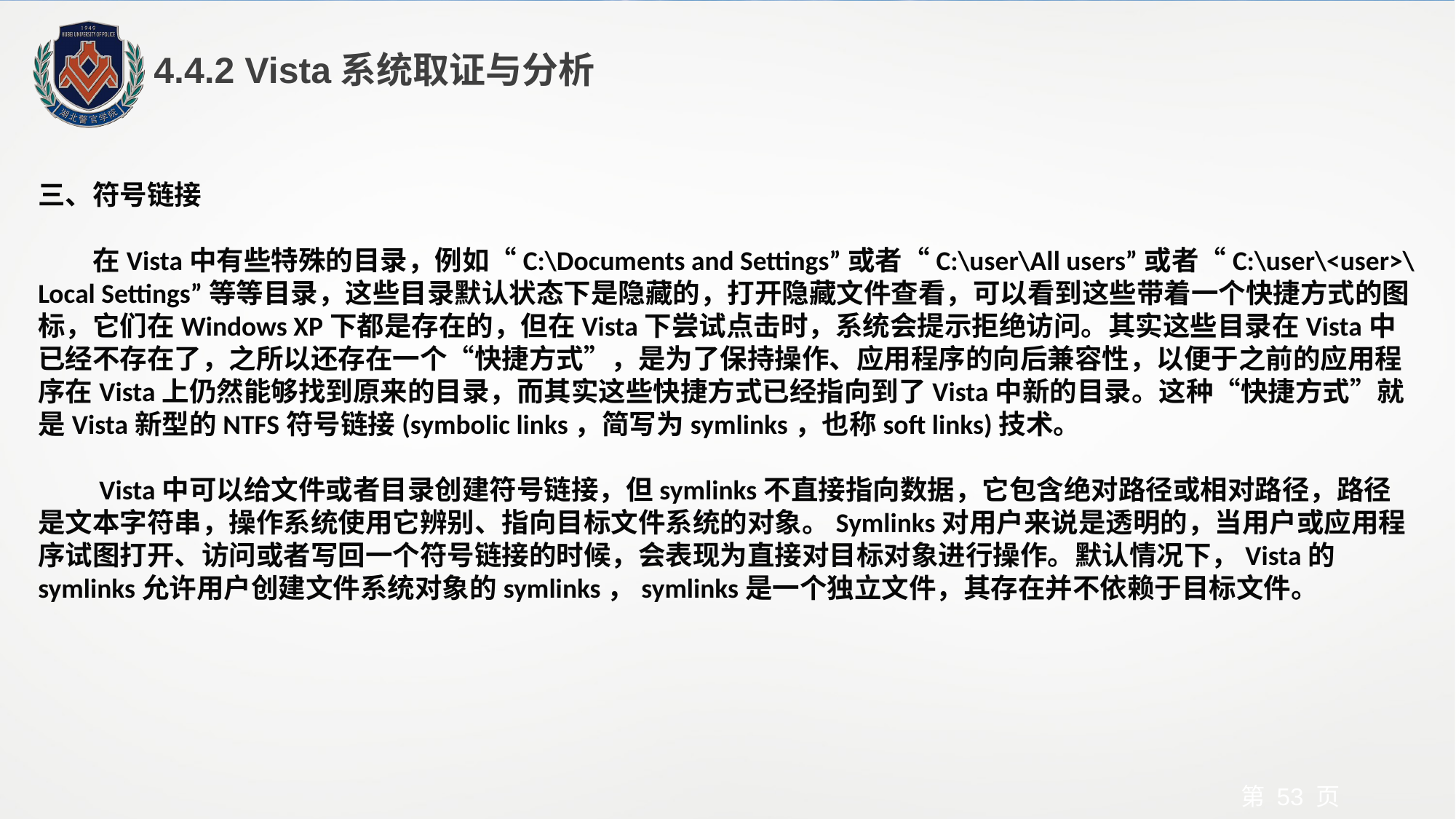

4.4.2 Vista系统取证与分析
三、符号链接

　　在Vista中有些特殊的目录，例如“C:\Documents and Settings”或者“C:\user\All users”或者“C:\user\<user>\Local Settings”等等目录，这些目录默认状态下是隐藏的，打开隐藏文件查看，可以看到这些带着一个快捷方式的图标，它们在Windows XP下都是存在的，但在Vista下尝试点击时，系统会提示拒绝访问。其实这些目录在Vista中已经不存在了，之所以还存在一个“快捷方式”，是为了保持操作、应用程序的向后兼容性，以便于之前的应用程序在Vista上仍然能够找到原来的目录，而其实这些快捷方式已经指向到了Vista中新的目录。这种“快捷方式”就是Vista新型的NTFS符号链接(symbolic links，简写为symlinks，也称soft links)技术。

　　Vista中可以给文件或者目录创建符号链接，但symlinks不直接指向数据，它包含绝对路径或相对路径，路径是文本字符串，操作系统使用它辨别、指向目标文件系统的对象。Symlinks对用户来说是透明的，当用户或应用程序试图打开、访问或者写回一个符号链接的时候，会表现为直接对目标对象进行操作。默认情况下，Vista的symlinks允许用户创建文件系统对象的symlinks，symlinks是一个独立文件，其存在并不依赖于目标文件。